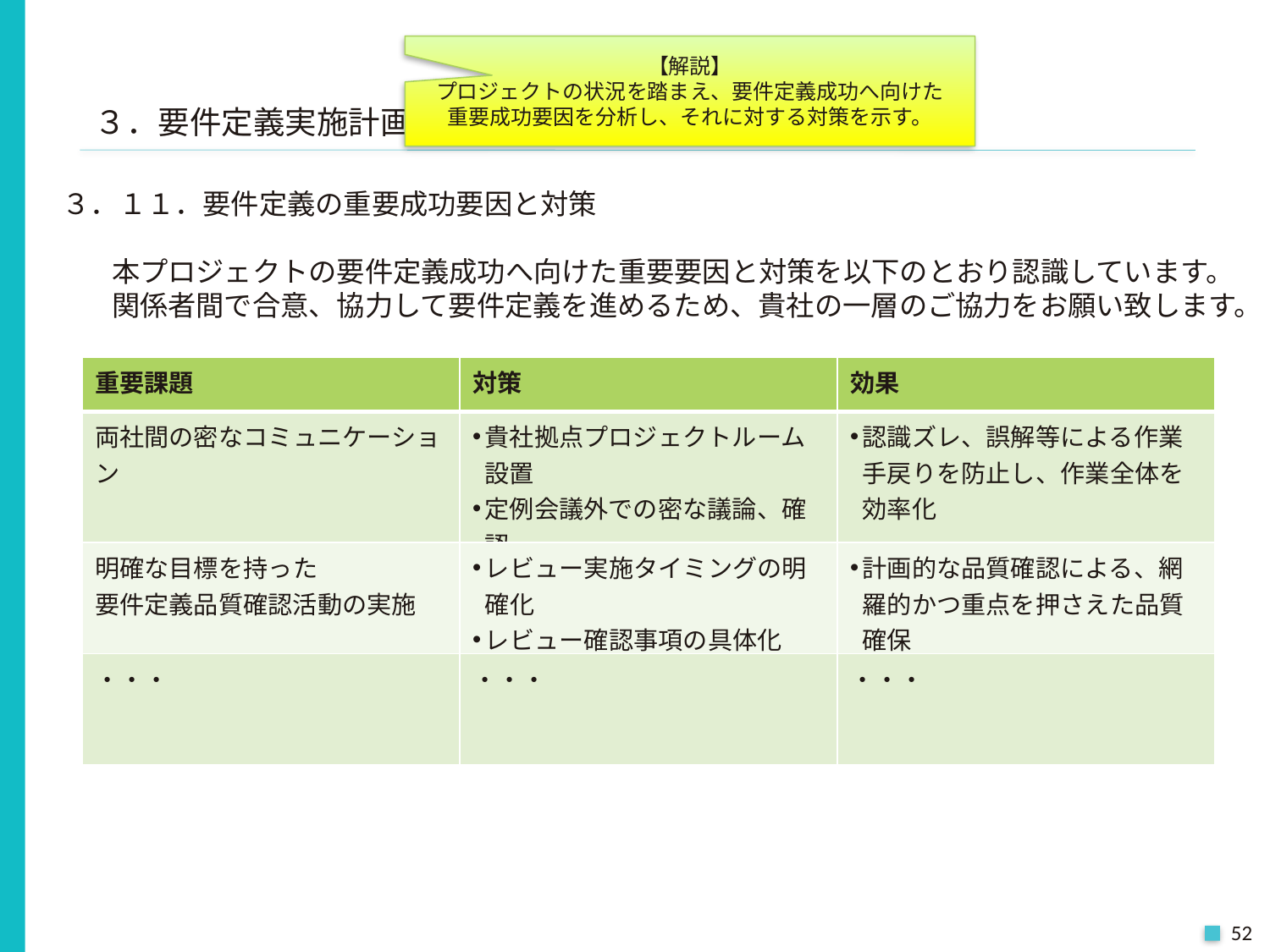

【解説】
プロジェクトの状況を踏まえ、要件定義成功へ向けた
重要成功要因を分析し、それに対する対策を示す。
３．要件定義実施計画
３．１１．要件定義の重要成功要因と対策

本プロジェクトの要件定義成功へ向けた重要要因と対策を以下のとおり認識しています。
関係者間で合意、協力して要件定義を進めるため、貴社の一層のご協力をお願い致します。
| 重要課題 | 対策 | 効果 |
| --- | --- | --- |
| 両社間の密なコミュニケーション | 貴社拠点プロジェクトルーム設置 定例会議外での密な議論、確認 | 認識ズレ、誤解等による作業手戻りを防止し、作業全体を効率化 |
| 明確な目標を持った 要件定義品質確認活動の実施 | レビュー実施タイミングの明確化 レビュー確認事項の具体化 | 計画的な品質確認による、網羅的かつ重点を押さえた品質確保 |
| ・・・ | ・・・ | ・・・ |
52